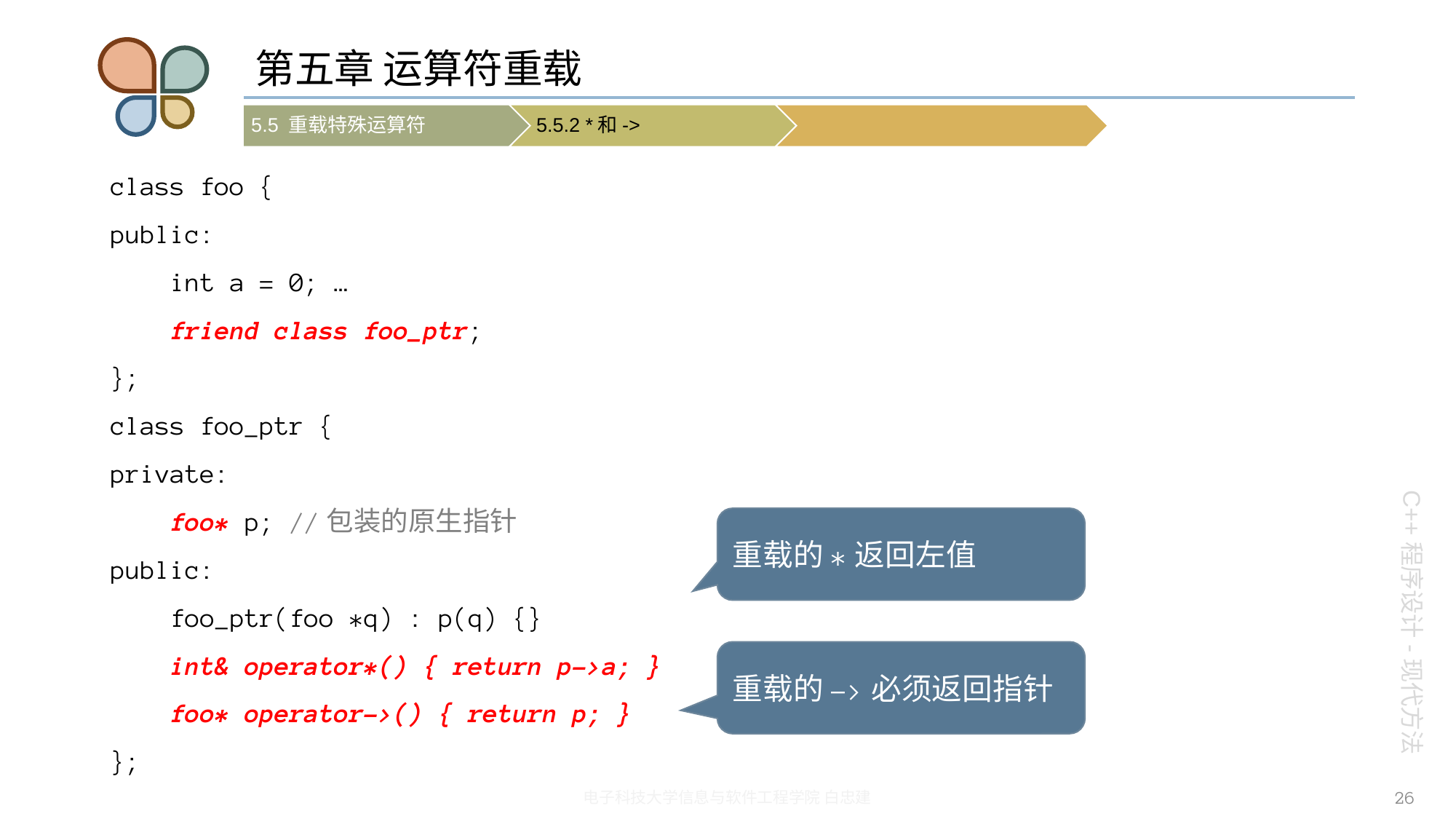

# 第五章 运算符重载
5.5 重载特殊运算符
5.5.2 *和->

class foo {
public:
    int a = 0; …
    friend class foo_ptr;
};
class foo_ptr {
private:
    foo* p; //包装的原生指针
public:
    foo_ptr(foo *q) : p(q) {}
    int& operator*() { return p->a; }
    foo* operator->() { return p; }
};
重载的*返回左值
重载的->必须返回指针
26